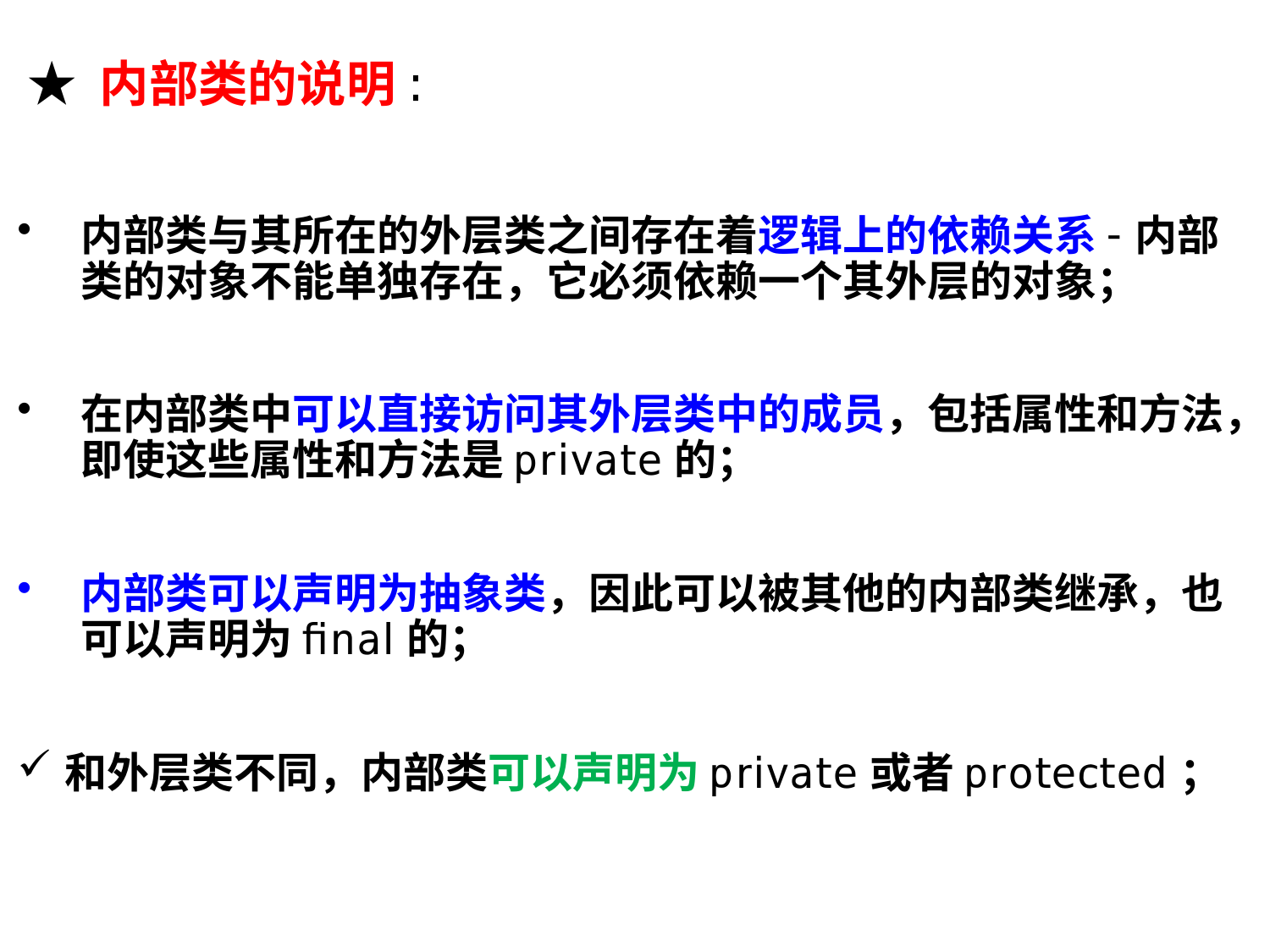

★ 内部类的说明:
内部类与其所在的外层类之间存在着逻辑上的依赖关系-内部类的对象不能单独存在，它必须依赖一个其外层的对象；

在内部类中可以直接访问其外层类中的成员，包括属性和方法，即使这些属性和方法是private的；

内部类可以声明为抽象类，因此可以被其他的内部类继承，也可以声明为final的；

和外层类不同，内部类可以声明为private或者protected；